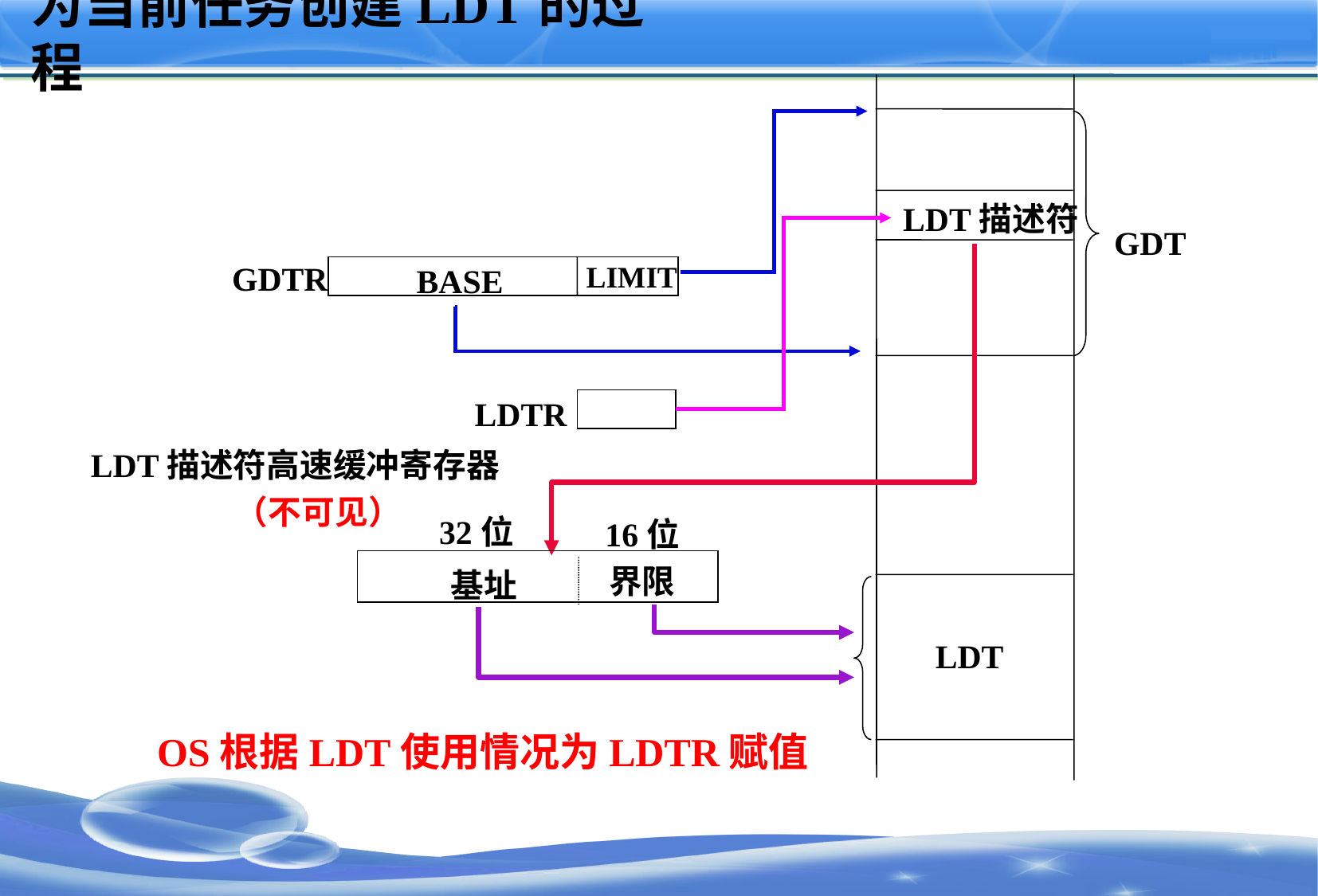

# 为当前任务创建LDT的过程

LDT描述符
GDT

GDTR
LIMIT
BASE

LDTR

LDT描述符高速缓冲寄存器
                  （不可见）
32位
16位

界限

基址

LDT
OS根据LDT使用情况为LDTR赋值